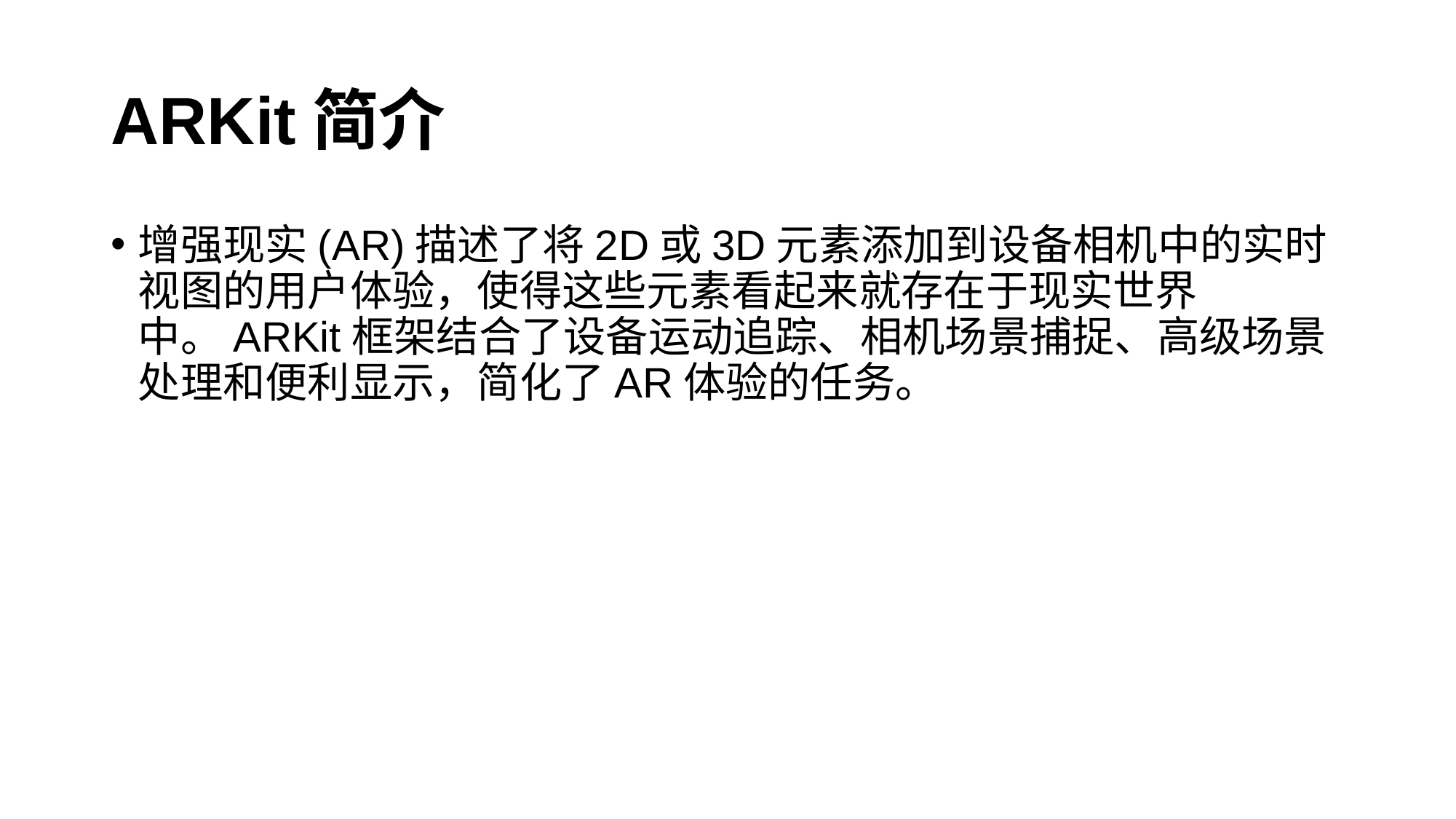

# ARKit简介
增强现实(AR)描述了将2D或3D元素添加到设备相机中的实时视图的用户体验，使得这些元素看起来就存在于现实世界中。ARKit框架结合了设备运动追踪、相机场景捕捉、高级场景处理和便利显示，简化了AR体验的任务。